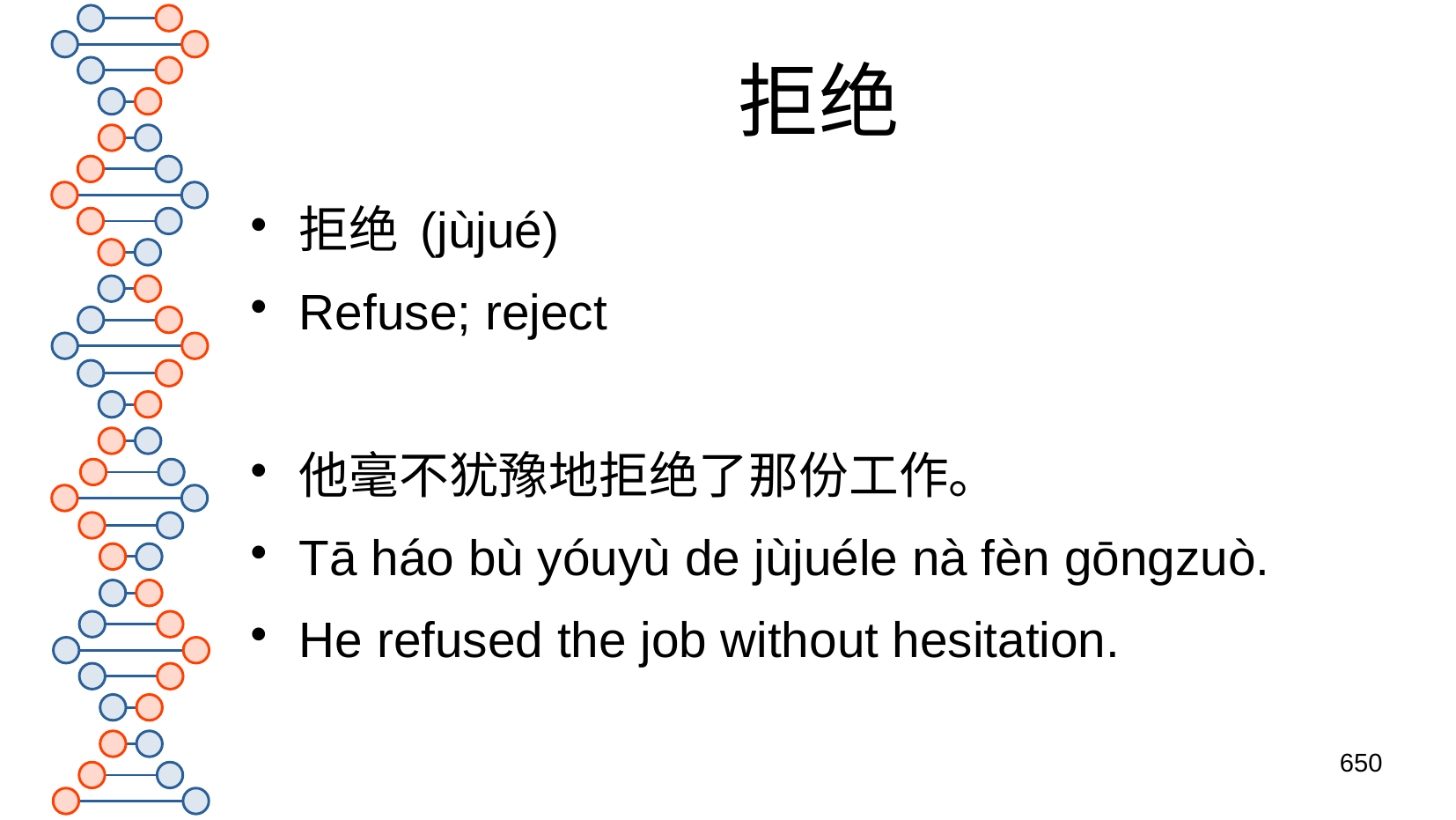

# 拒绝
拒绝 (jùjué)
Refuse; reject

他毫不犹豫地拒绝了那份工作。
Tā háo bù yóuyù de jùjuéle nà fèn gōngzuò.
He refused the job without hesitation.
650